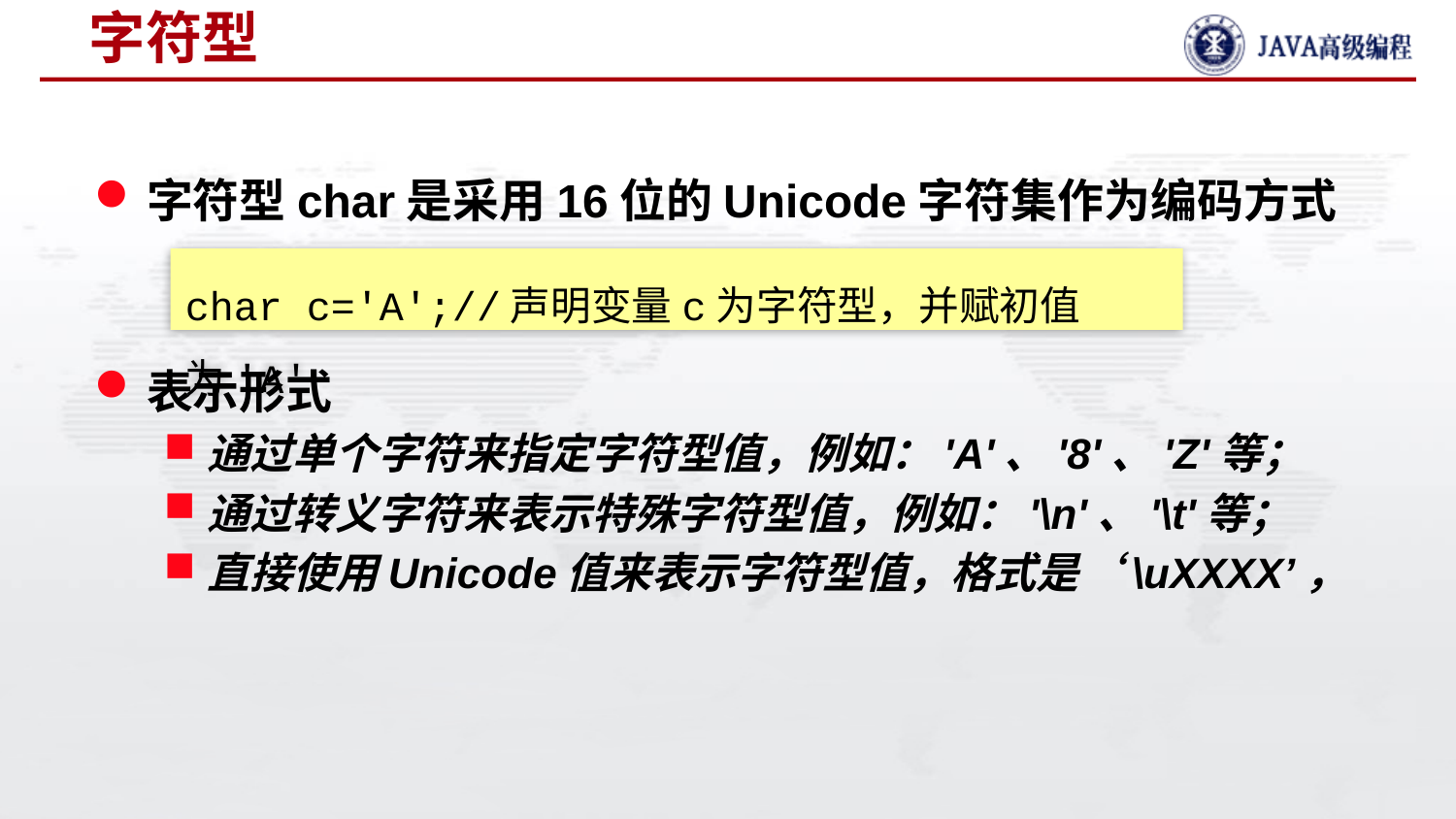

# 字符型
字符型char是采用16位的Unicode字符集作为编码方式

表示形式
通过单个字符来指定字符型值，例如：'A'、'8'、'Z'等；
通过转义字符来表示特殊字符型值，例如：'\n'、'\t'等；
直接使用Unicode值来表示字符型值，格式是‘\uXXXX’，
char c='A';//声明变量c为字符型，并赋初值为'A'